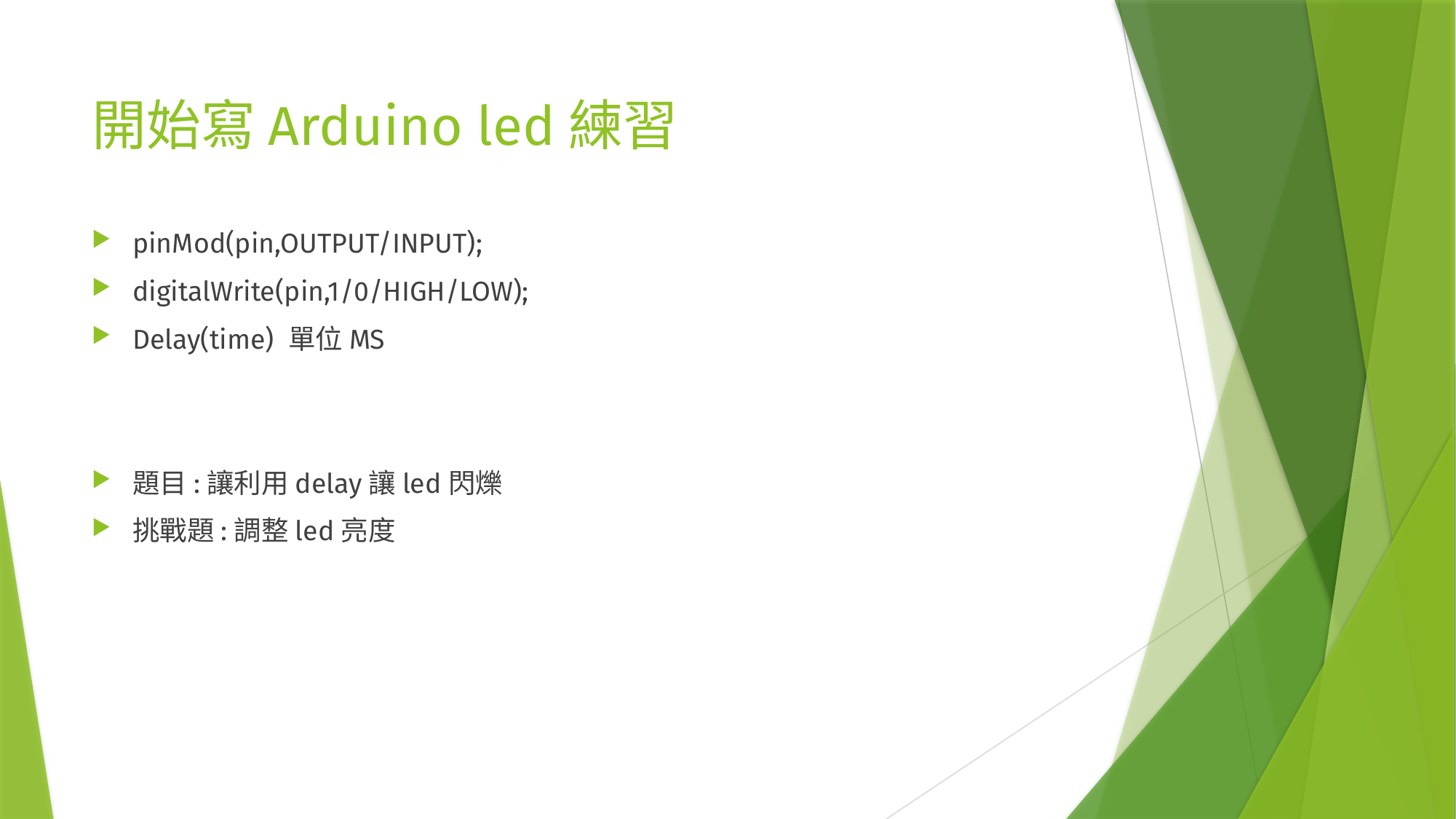

# 開始寫Arduino led練習
pinMod(pin,OUTPUT/INPUT);
digitalWrite(pin,1/0/HIGH/LOW);
Delay(time) 單位MS

題目:讓利用delay讓led閃爍
挑戰題:調整led亮度